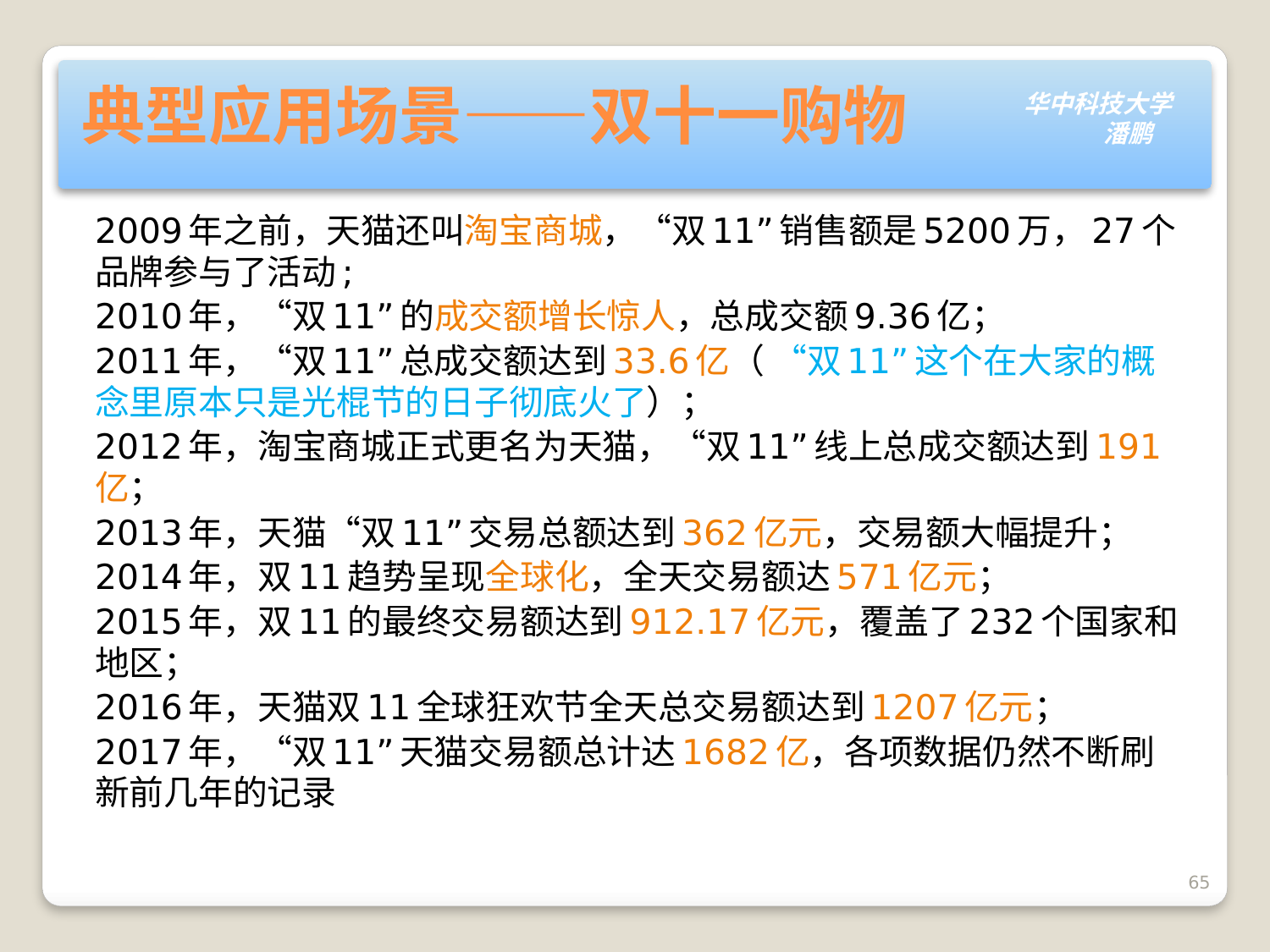

# 典型应用场景——双十一购物
2009年之前，天猫还叫淘宝商城，“双11”销售额是5200万，27个品牌参与了活动;
2010年，“双11”的成交额增长惊人，总成交额9.36亿；
2011年，“双11”总成交额达到33.6亿（ “双11”这个在大家的概念里原本只是光棍节的日子彻底火了）；
2012年，淘宝商城正式更名为天猫，“双11”线上总成交额达到191亿；
2013年，天猫“双11”交易总额达到362亿元，交易额大幅提升；
2014年，双11趋势呈现全球化，全天交易额达571亿元；
2015年，双11的最终交易额达到912.17亿元，覆盖了232个国家和地区；
2016年，天猫双11全球狂欢节全天总交易额达到1207亿元；
2017年，“双11”天猫交易额总计达1682亿，各项数据仍然不断刷新前几年的记录
65